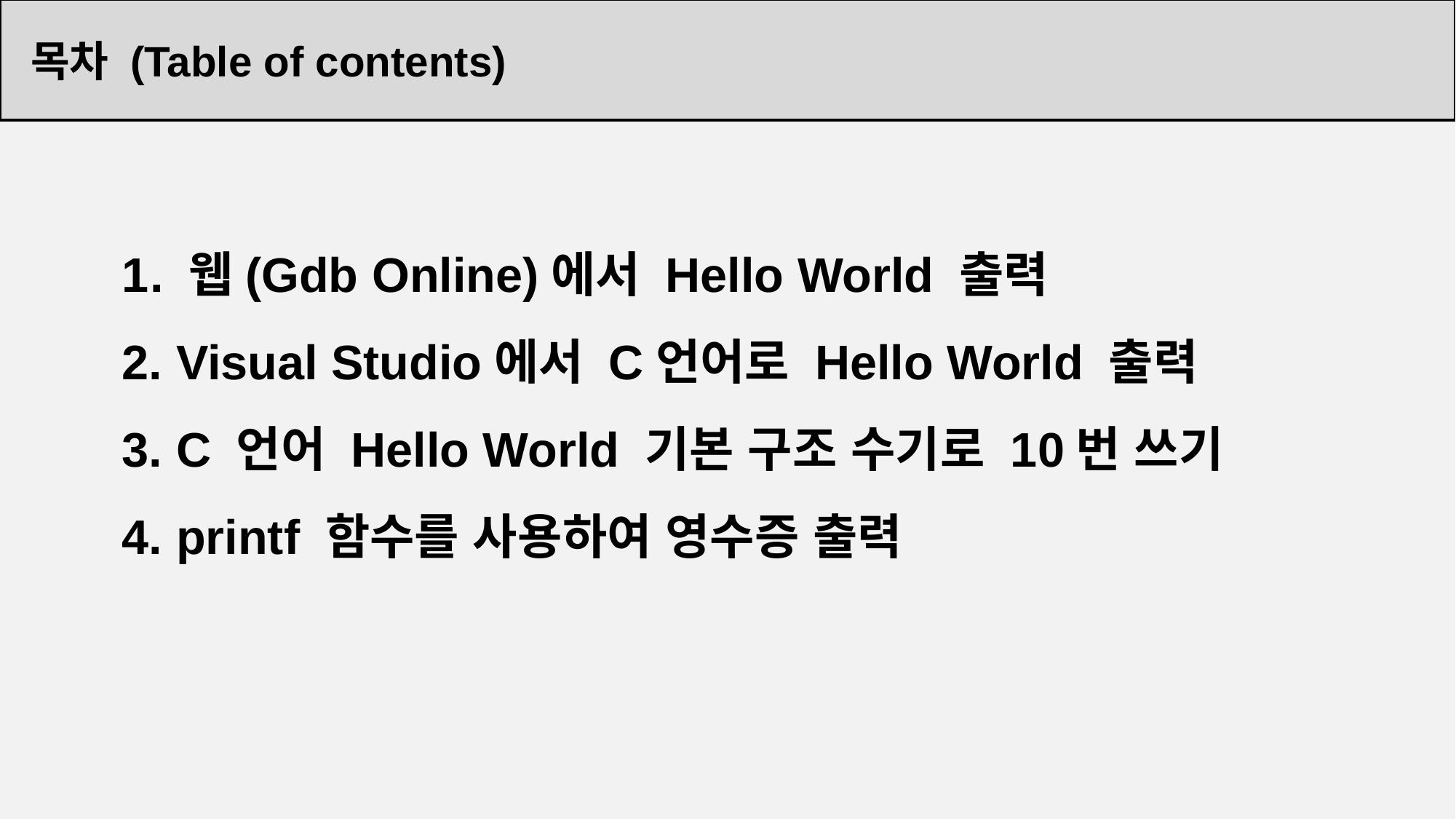

목차 (Table of contents)
 웹(Gdb Online)에서 Hello World 출력
 Visual Studio에서 C언어로 Hello World 출력
 C 언어 Hello World 기본 구조 수기로 10번 쓰기
 printf 함수를 사용하여 영수증 출력